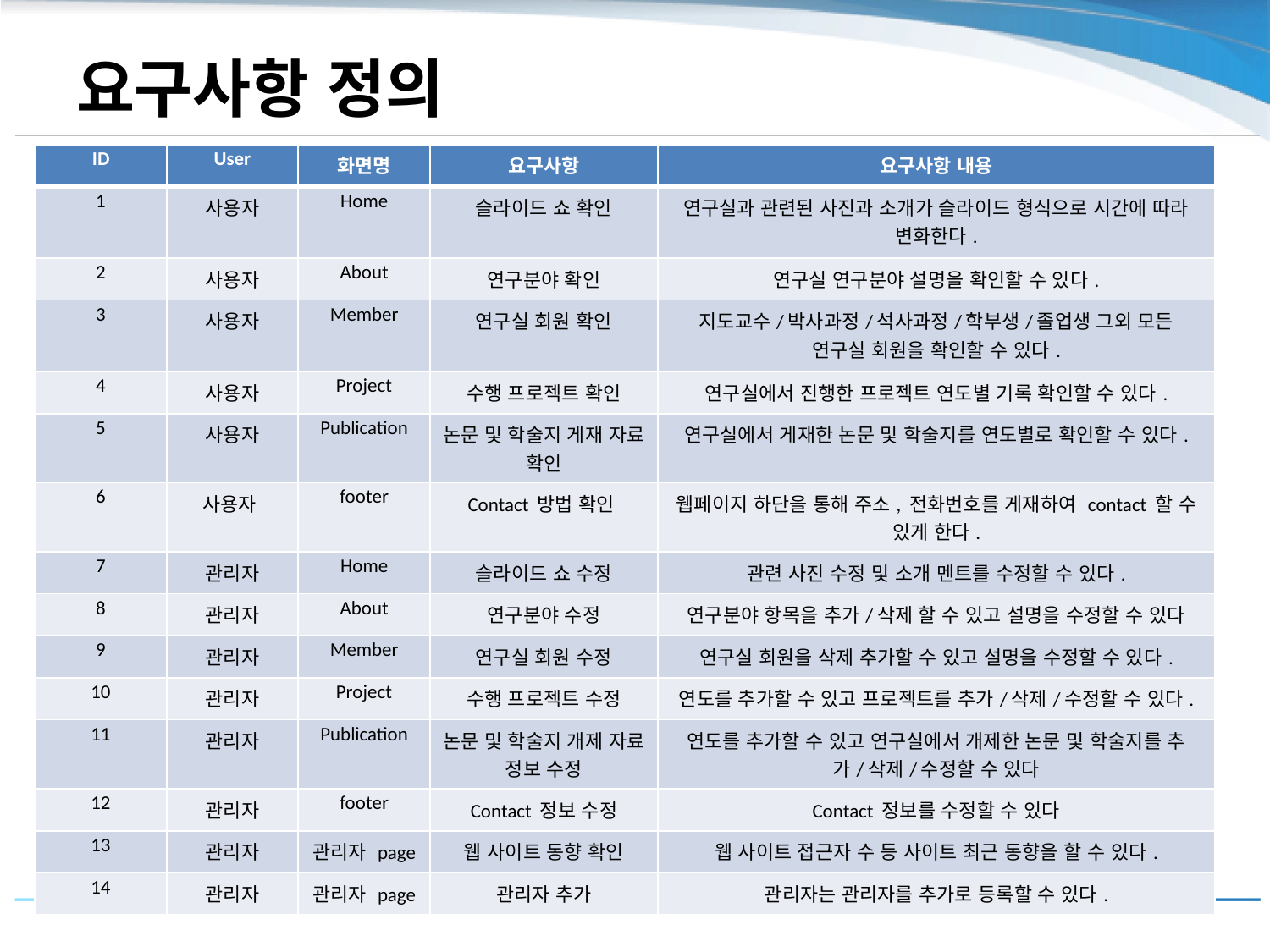

# 요구사항 정의
| ID | User | 화면명 | 요구사항 | 요구사항 내용 |
| --- | --- | --- | --- | --- |
| 1 | 사용자 | Home | 슬라이드 쇼 확인 | 연구실과 관련된 사진과 소개가 슬라이드 형식으로 시간에 따라 변화한다. |
| 2 | 사용자 | About | 연구분야 확인 | 연구실 연구분야 설명을 확인할 수 있다. |
| 3 | 사용자 | Member | 연구실 회원 확인 | 지도교수/박사과정/석사과정/학부생/졸업생 그외 모든 연구실 회원을 확인할 수 있다. |
| 4 | 사용자 | Project | 수행 프로젝트 확인 | 연구실에서 진행한 프로젝트 연도별 기록 확인할 수 있다. |
| 5 | 사용자 | Publication | 논문 및 학술지 게재 자료 확인 | 연구실에서 게재한 논문 및 학술지를 연도별로 확인할 수 있다. |
| 6 | 사용자 | footer | Contact 방법 확인 | 웹페이지 하단을 통해 주소, 전화번호를 게재하여 contact 할 수 있게 한다. |
| 7 | 관리자 | Home | 슬라이드 쇼 수정 | 관련 사진 수정 및 소개 멘트를 수정할 수 있다. |
| 8 | 관리자 | About | 연구분야 수정 | 연구분야 항목을 추가/삭제 할 수 있고 설명을 수정할 수 있다 |
| 9 | 관리자 | Member | 연구실 회원 수정 | 연구실 회원을 삭제 추가할 수 있고 설명을 수정할 수 있다. |
| 10 | 관리자 | Project | 수행 프로젝트 수정 | 연도를 추가할 수 있고 프로젝트를 추가/삭제/수정할 수 있다. |
| 11 | 관리자 | Publication | 논문 및 학술지 개제 자료 정보 수정 | 연도를 추가할 수 있고 연구실에서 개제한 논문 및 학술지를 추가/삭제/수정할 수 있다 |
| 12 | 관리자 | footer | Contact 정보 수정 | Contact 정보를 수정할 수 있다 |
| 13 | 관리자 | 관리자 page | 웹 사이트 동향 확인 | 웹 사이트 접근자 수 등 사이트 최근 동향을 할 수 있다. |
| 14 | 관리자 | 관리자 page | 관리자 추가 | 관리자는 관리자를 추가로 등록할 수 있다. |